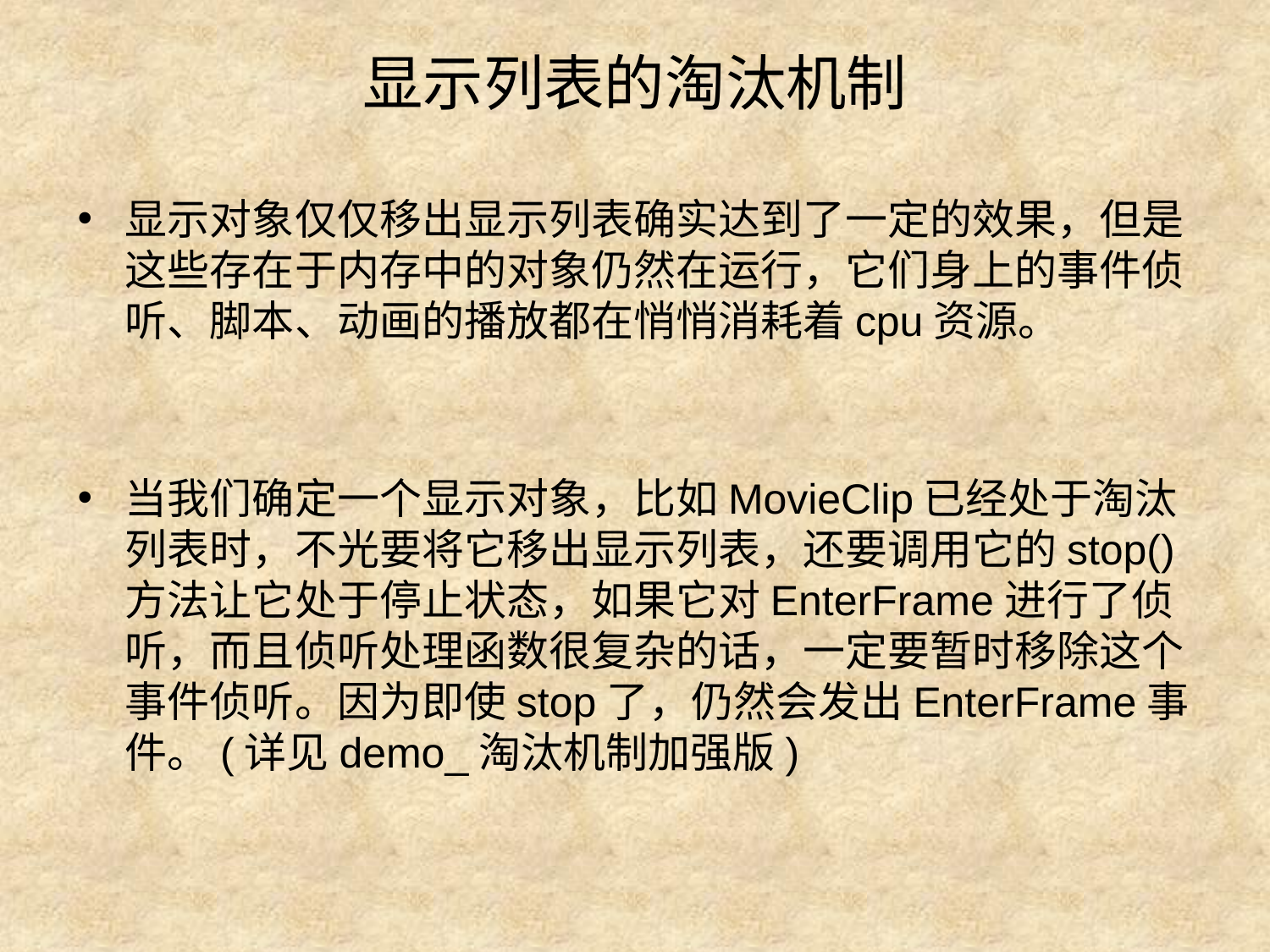

# 显示列表的淘汰机制
显示对象仅仅移出显示列表确实达到了一定的效果，但是这些存在于内存中的对象仍然在运行，它们身上的事件侦听、脚本、动画的播放都在悄悄消耗着cpu资源。

当我们确定一个显示对象，比如MovieClip已经处于淘汰列表时，不光要将它移出显示列表，还要调用它的stop()方法让它处于停止状态，如果它对EnterFrame进行了侦听，而且侦听处理函数很复杂的话，一定要暂时移除这个事件侦听。因为即使stop了，仍然会发出EnterFrame事件。(详见demo_淘汰机制加强版)